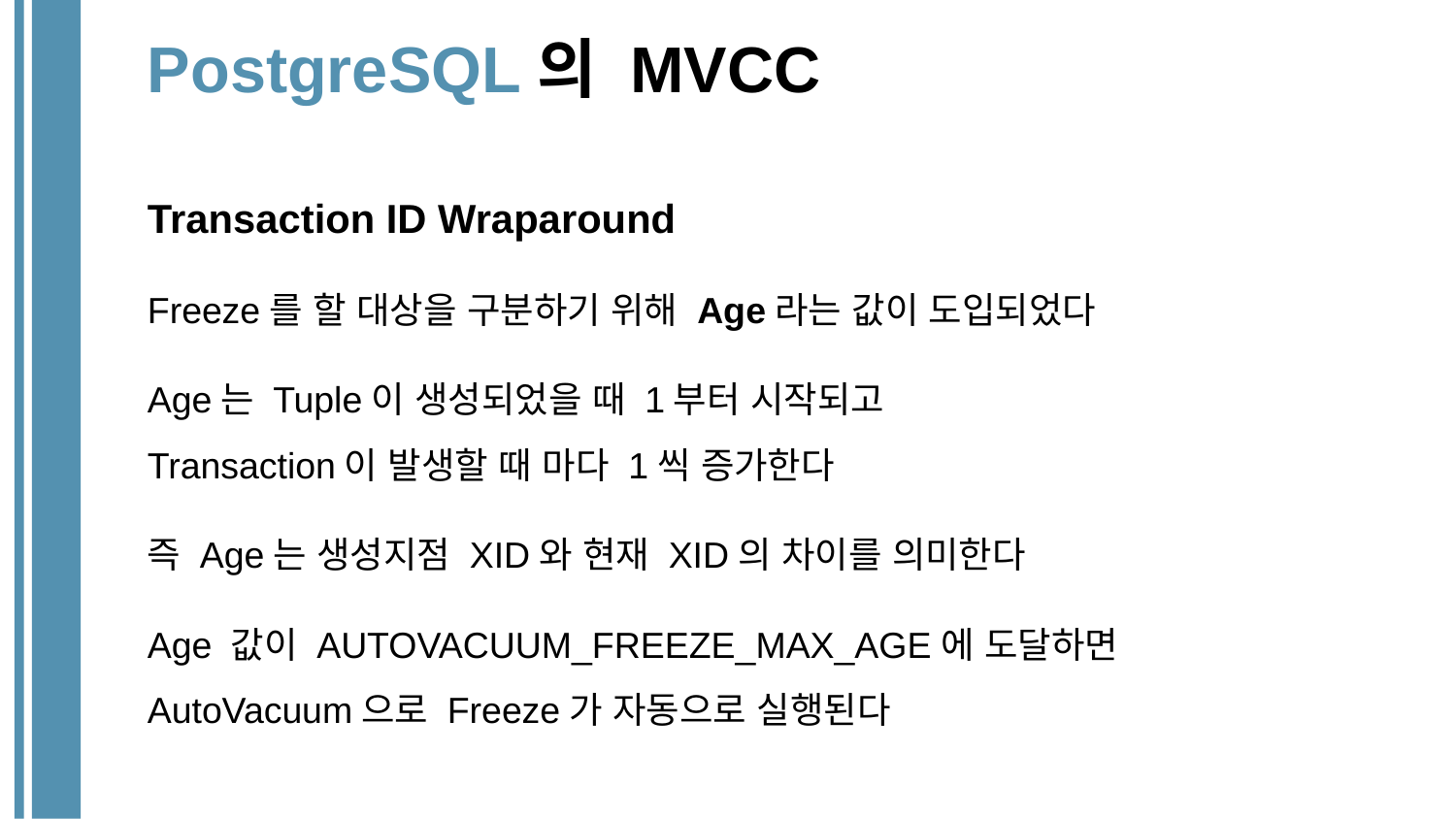

# PostgreSQL의 MVCC
Transaction ID Wraparound
Freeze를 할 대상을 구분하기 위해 Age라는 값이 도입되었다
Age는 Tuple이 생성되었을 때 1부터 시작되고
Transaction이 발생할 때 마다 1씩 증가한다
즉 Age는 생성지점 XID와 현재 XID의 차이를 의미한다
Age 값이 AUTOVACUUM_FREEZE_MAX_AGE에 도달하면
AutoVacuum으로 Freeze가 자동으로 실행된다